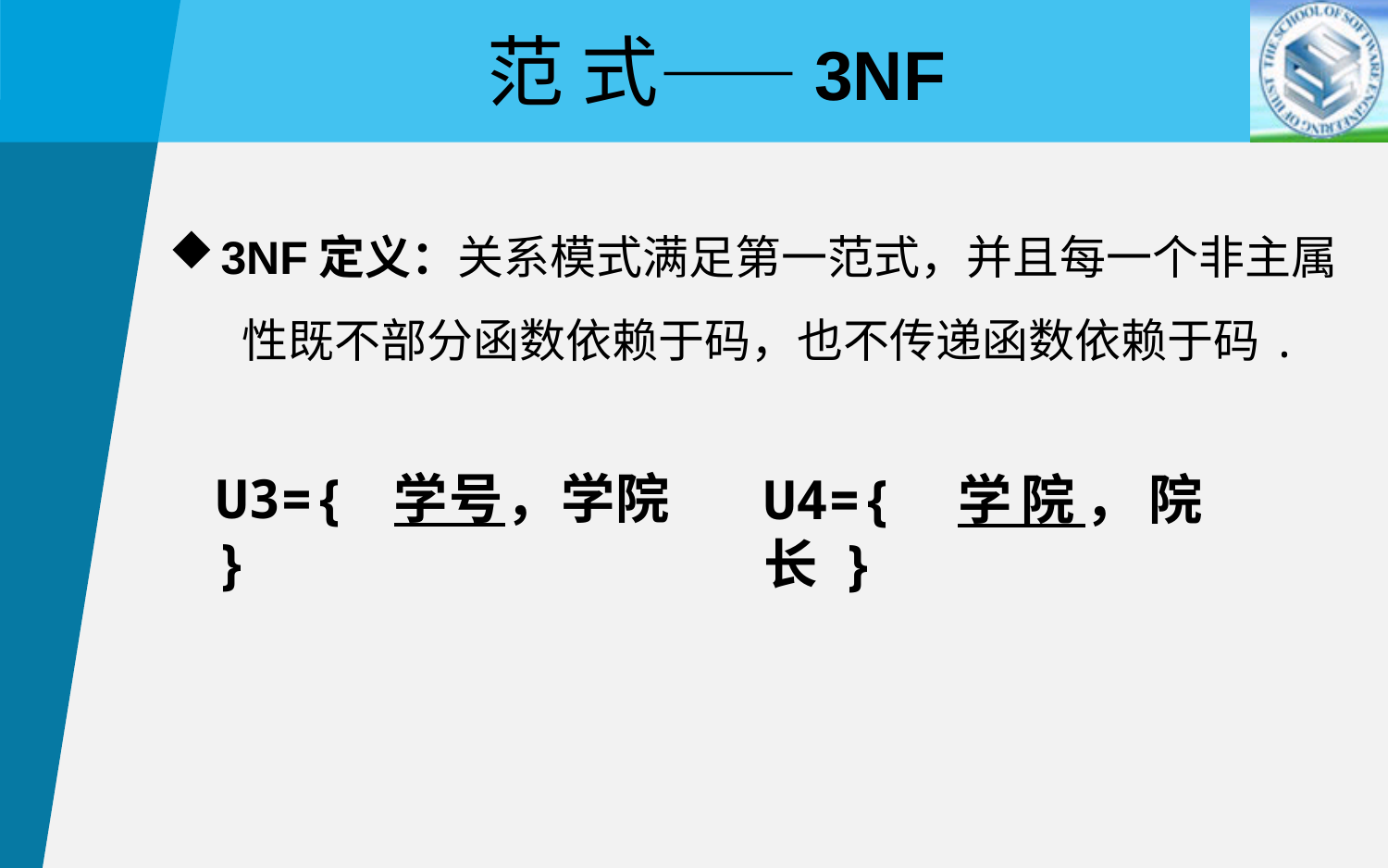

范 式——3NF
3NF定义：关系模式满足第一范式，并且每一个非主属
      性既不部分函数依赖于码，也不传递函数依赖于码.
U3={ 学号，学院 }
U4={ 学院，院长 }